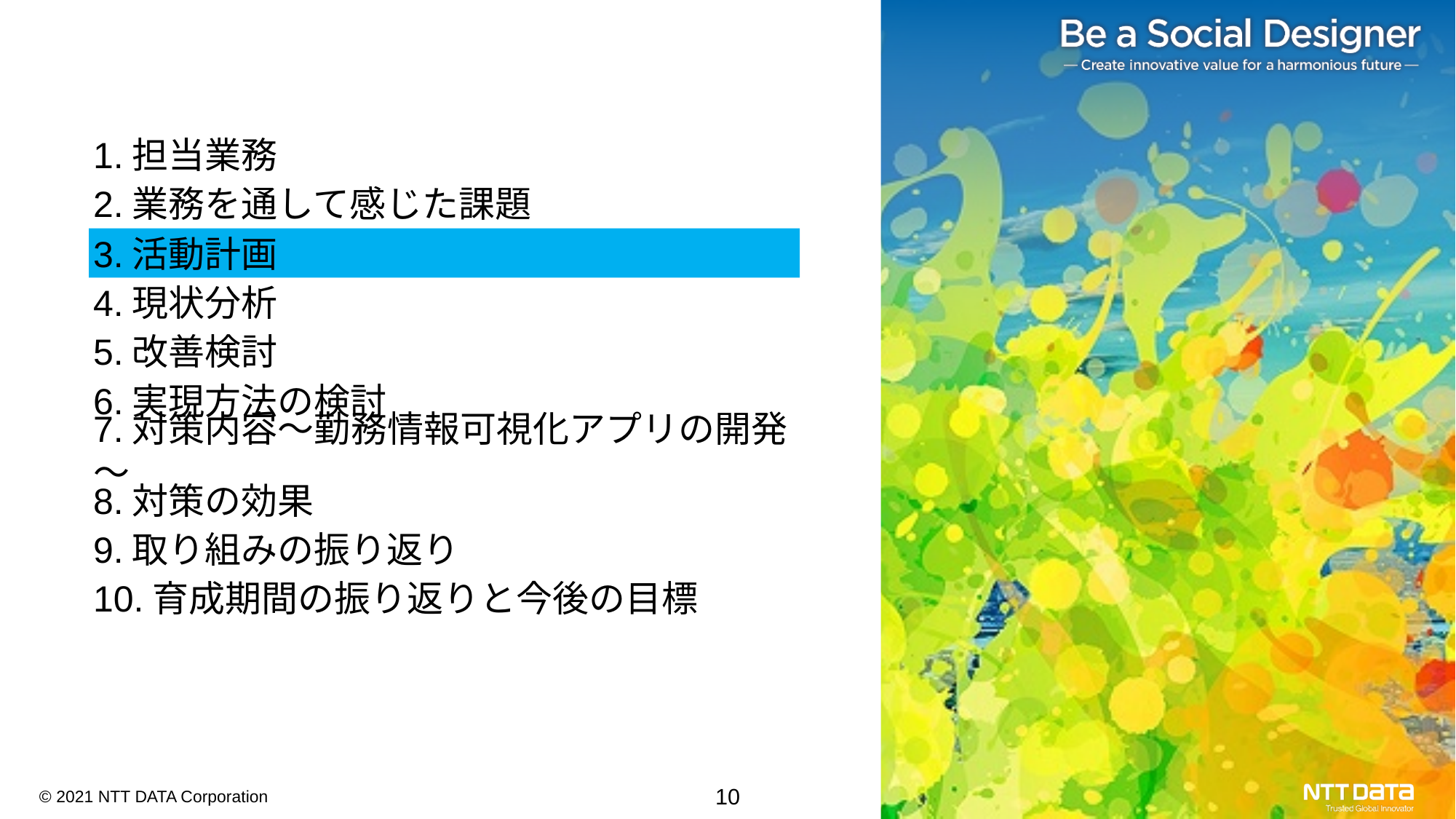

#
1.担当業務
2.業務を通して感じた課題
3.活動計画
4.現状分析
5.改善検討
6.実現方法の検討
7.対策内容～勤務情報可視化アプリの開発～
8.対策の効果
9.取り組みの振り返り
10.育成期間の振り返りと今後の目標